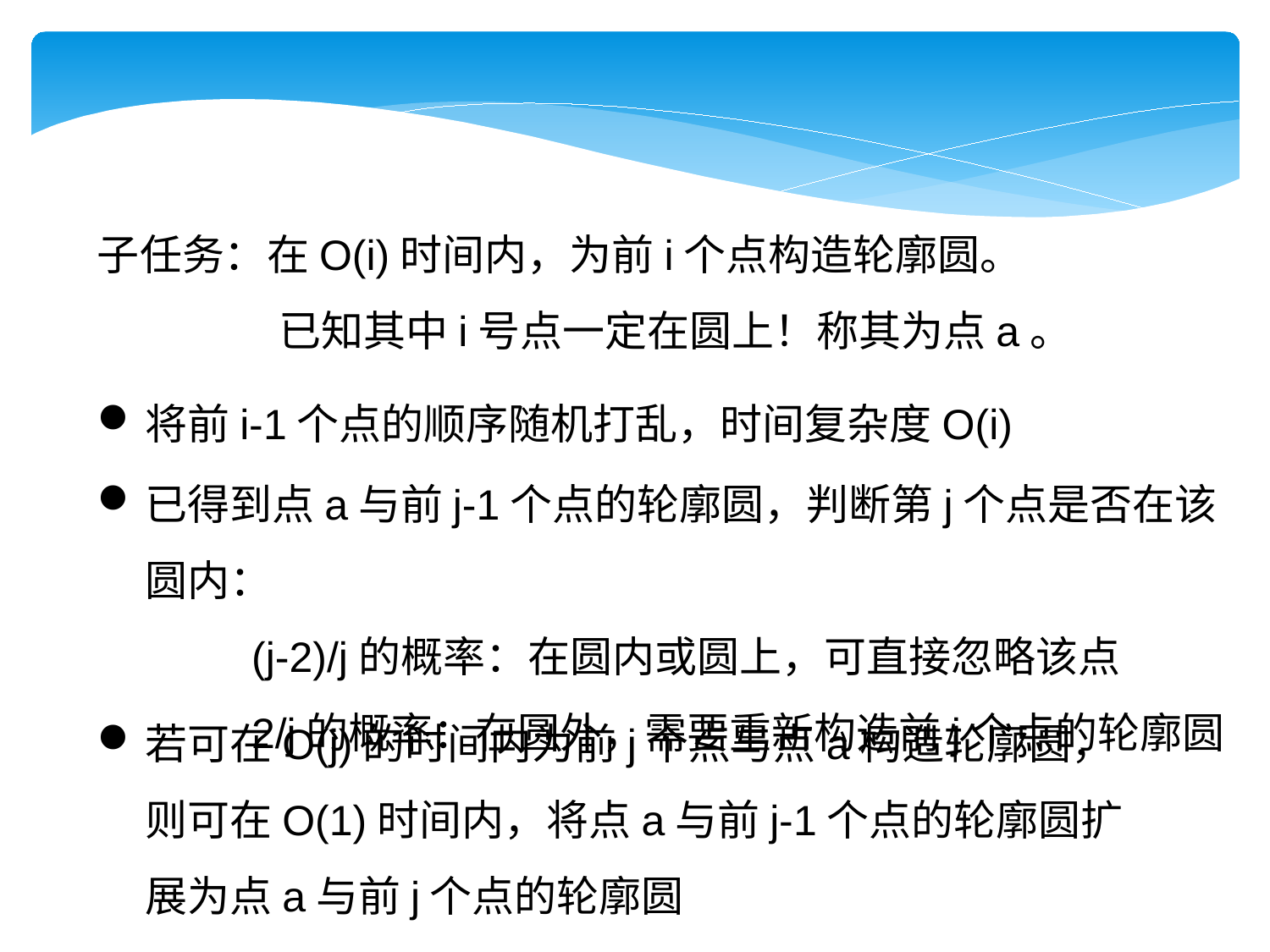

子任务：在O(i)时间内，为前i个点构造轮廓圆。
                  已知其中i号点一定在圆上！称其为点a。
将前i-1个点的顺序随机打乱，时间复杂度O(i)
已得到点a与前j-1个点的轮廓圆，判断第j个点是否在该圆内：
             (j-2)/j的概率：在圆内或圆上，可直接忽略该点
             2/j的概率：在圆外，需要重新构造前j个点的轮廓圆
若可在O(j)的时间内为前j个点与点a构造轮廓圆，则可在O(1)时间内，将点a与前j-1个点的轮廓圆扩展为点a与前j个点的轮廓圆